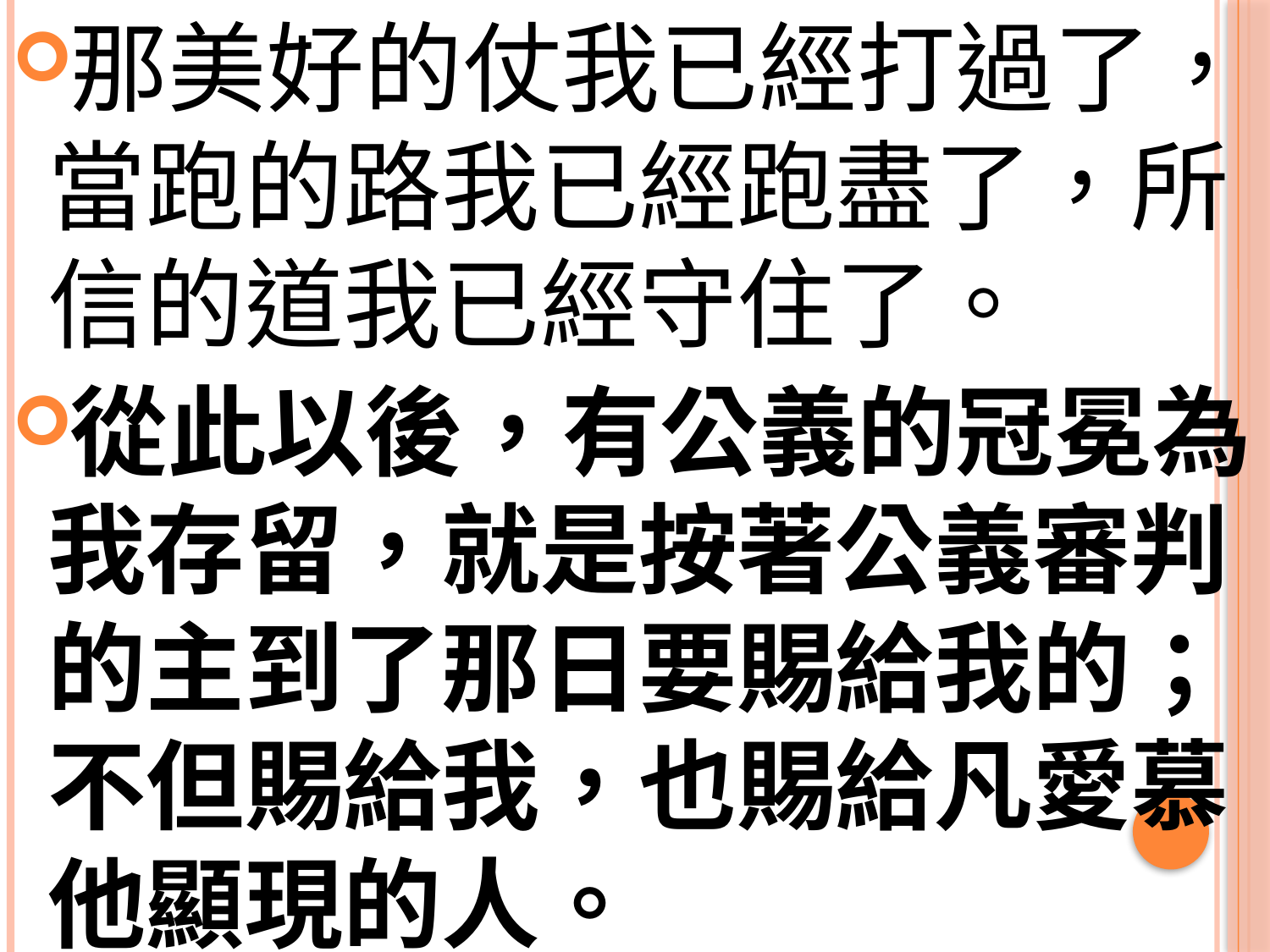

那美好的仗我已經打過了，當跑的路我已經跑盡了，所信的道我已經守住了。
從此以後，有公義的冠冕為我存留，就是按著公義審判的主到了那日要賜給我的；不但賜給我，也賜給凡愛慕他顯現的人。